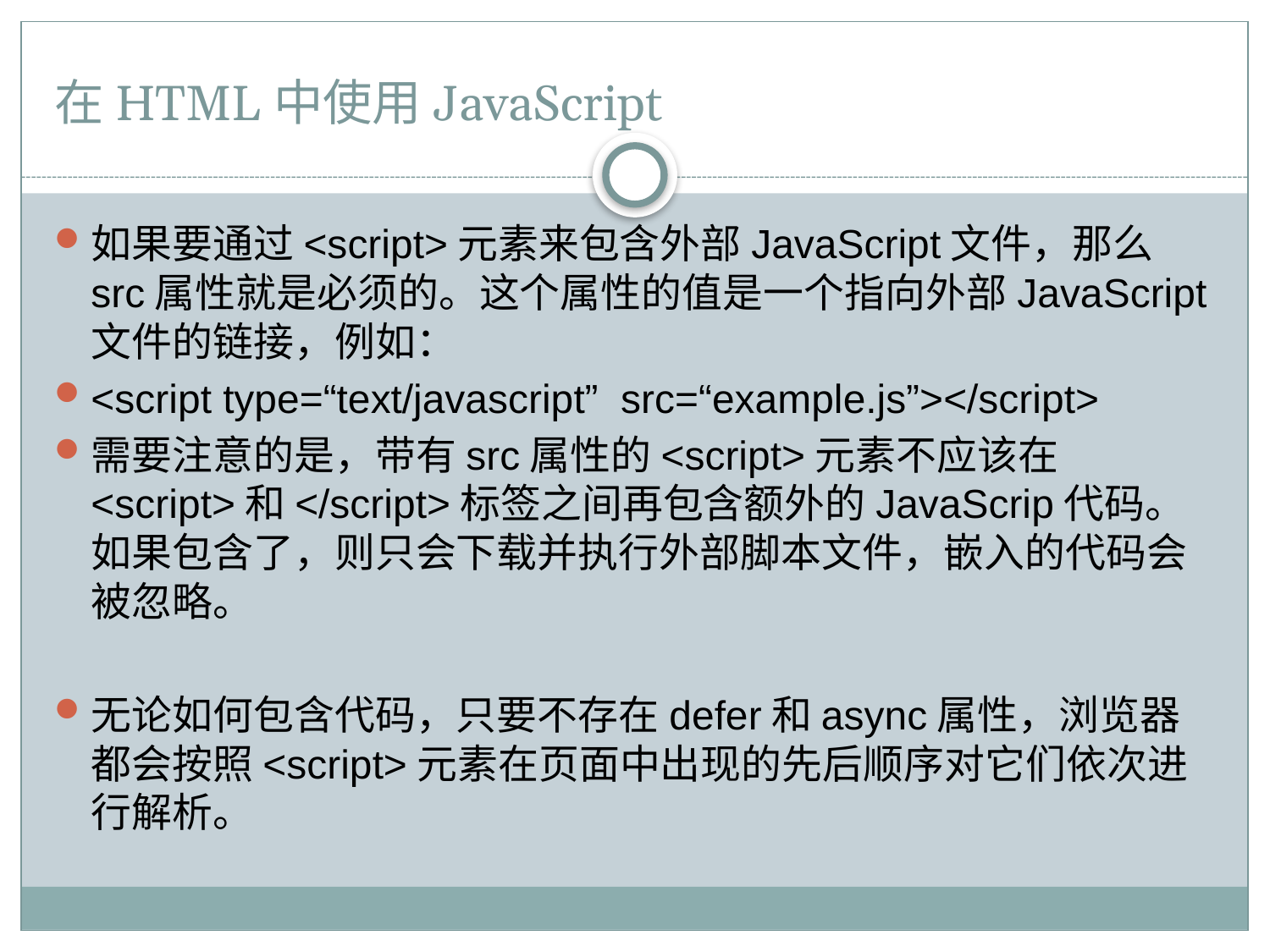

# 在HTML中使用JavaScript
如果要通过<script>元素来包含外部JavaScript文件，那么src属性就是必须的。这个属性的值是一个指向外部JavaScript文件的链接，例如：
<script type=“text/javascript”  src=“example.js”></script>
需要注意的是，带有src属性的<script>元素不应该在<script>和</script>标签之间再包含额外的JavaScrip代码。如果包含了，则只会下载并执行外部脚本文件，嵌入的代码会被忽略。

无论如何包含代码，只要不存在defer和async属性，浏览器都会按照<script>元素在页面中出现的先后顺序对它们依次进行解析。